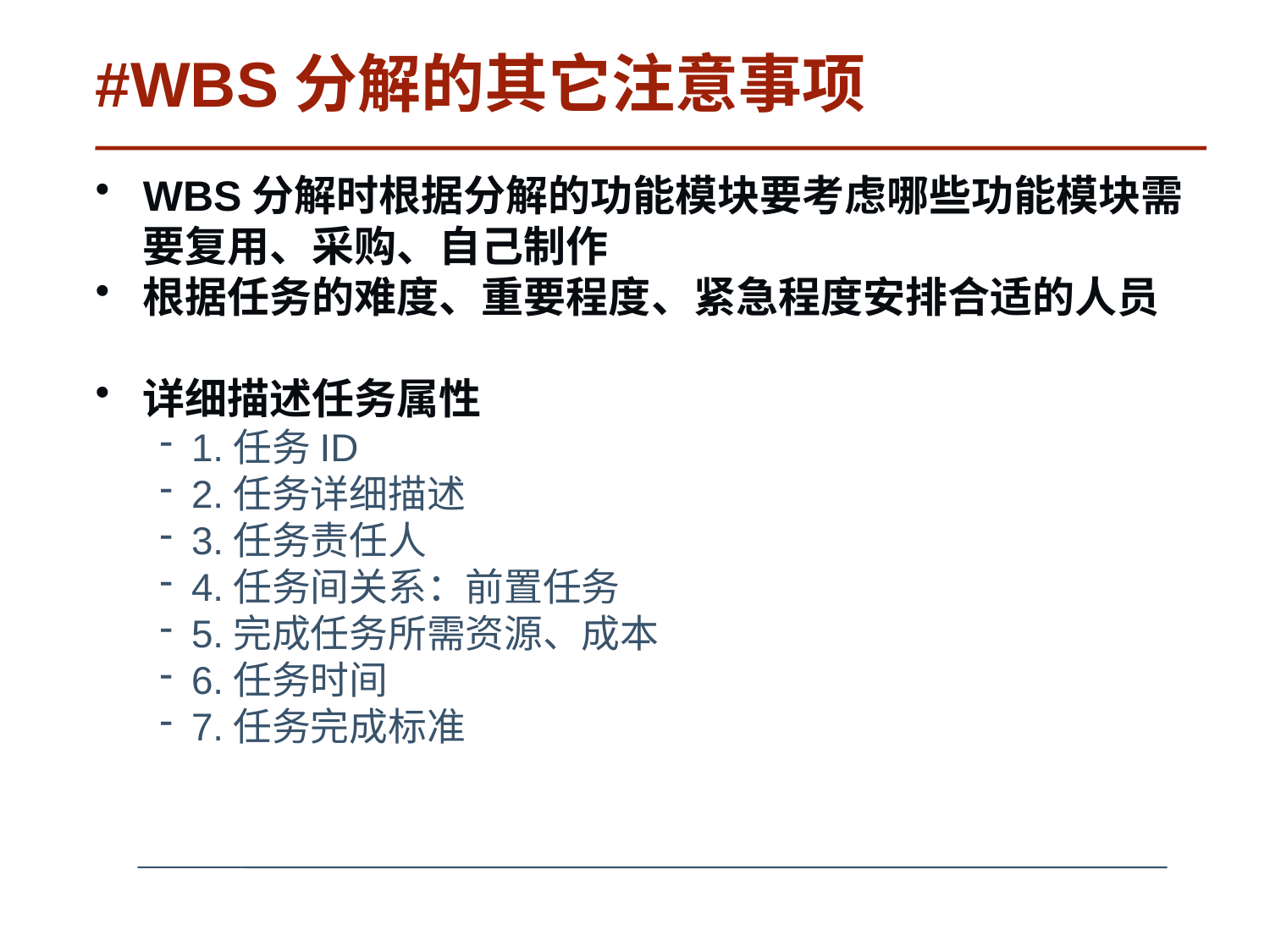

# #WBS分解的其它注意事项
WBS分解时根据分解的功能模块要考虑哪些功能模块需要复用、采购、自己制作
根据任务的难度、重要程度、紧急程度安排合适的人员

详细描述任务属性
1.任务ID
2.任务详细描述
3.任务责任人
4.任务间关系：前置任务
5.完成任务所需资源、成本
6.任务时间
7.任务完成标准